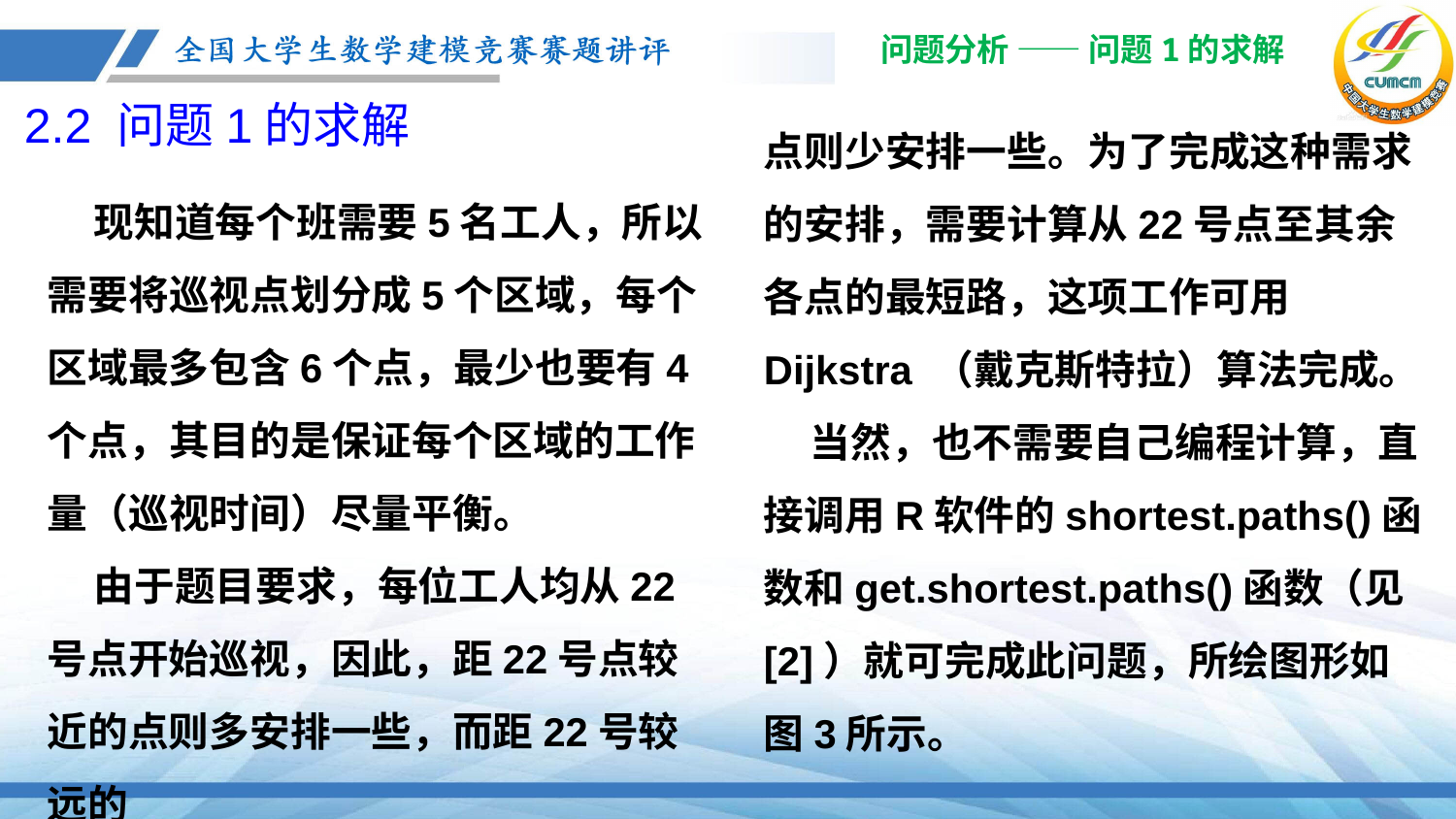

问题分析 —— 问题1的求解
2.2 问题1的求解
点则少安排一些。为了完成这种需求的安排，需要计算从22号点至其余各点的最短路，这项工作可用Dijkstra （戴克斯特拉）算法完成。
    当然，也不需要自己编程计算，直接调用R软件的shortest.paths()函数和get.shortest.paths()函数（见[2]）就可完成此问题，所绘图形如图3所示。
    现知道每个班需要5名工人，所以需要将巡视点划分成5个区域，每个区域最多包含6个点，最少也要有4个点，其目的是保证每个区域的工作量（巡视时间）尽量平衡。
    由于题目要求，每位工人均从22号点开始巡视，因此，距22号点较近的点则多安排一些，而距22号较远的